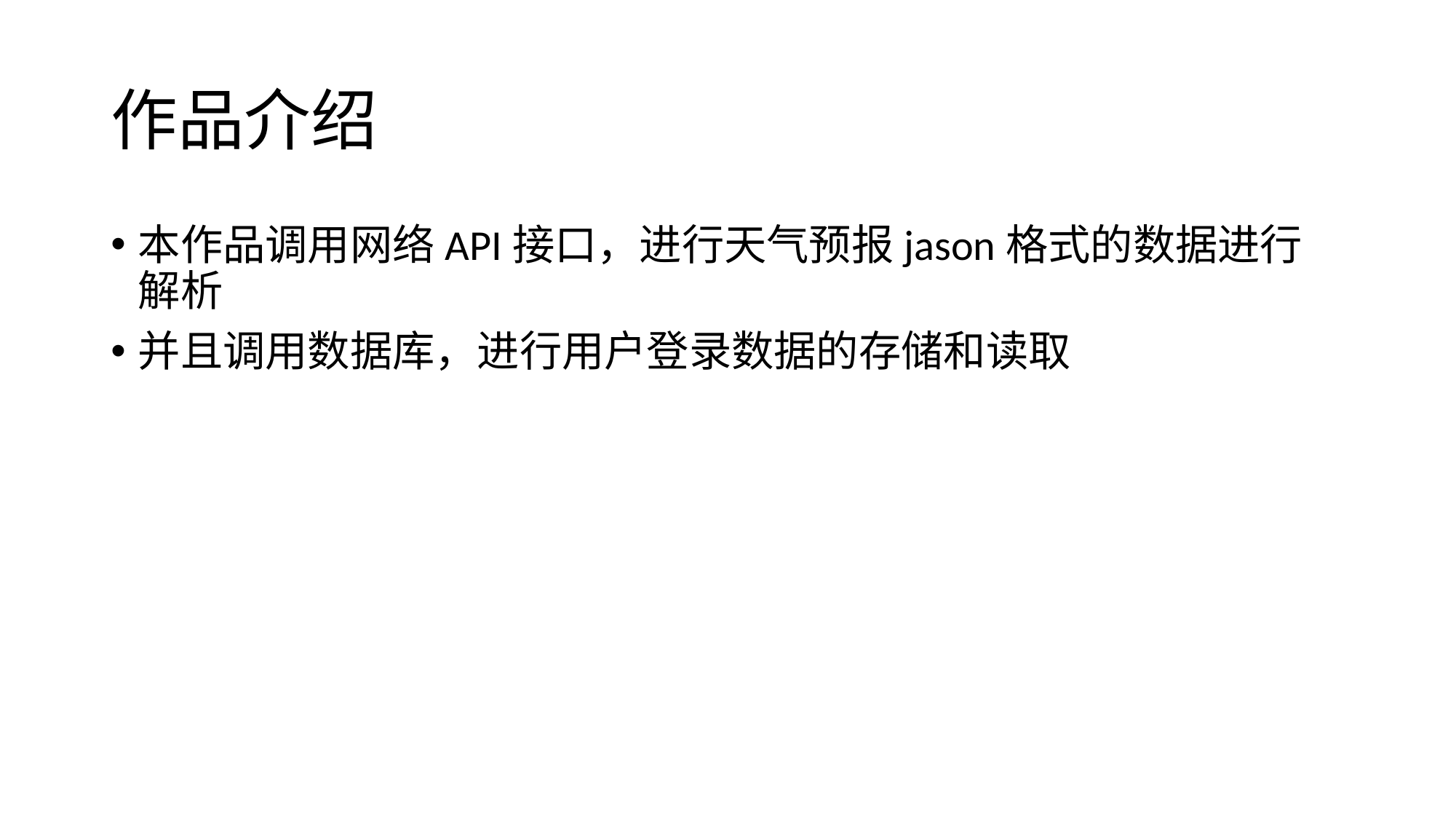

# 作品介绍
本作品调用网络API接口，进行天气预报jason格式的数据进行解析
并且调用数据库，进行用户登录数据的存储和读取